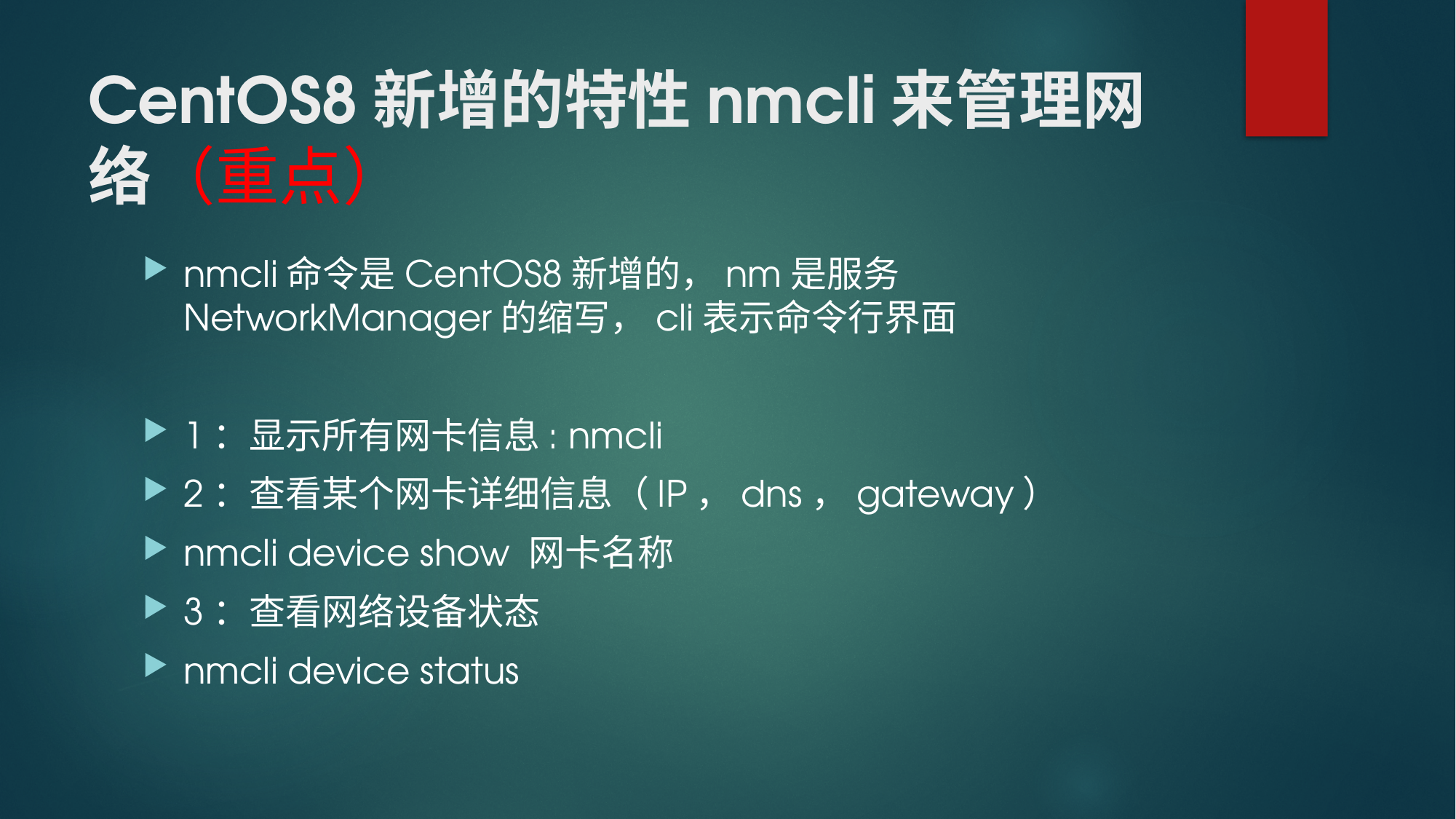

# CentOS8新增的特性nmcli来管理网络（重点）
nmcli命令是CentOS8新增的，nm是服务NetworkManager的缩写，cli表示命令行界面

1：显示所有网卡信息: nmcli
2：查看某个网卡详细信息（IP，dns，gateway）
nmcli device show 网卡名称
3：查看网络设备状态
nmcli device status